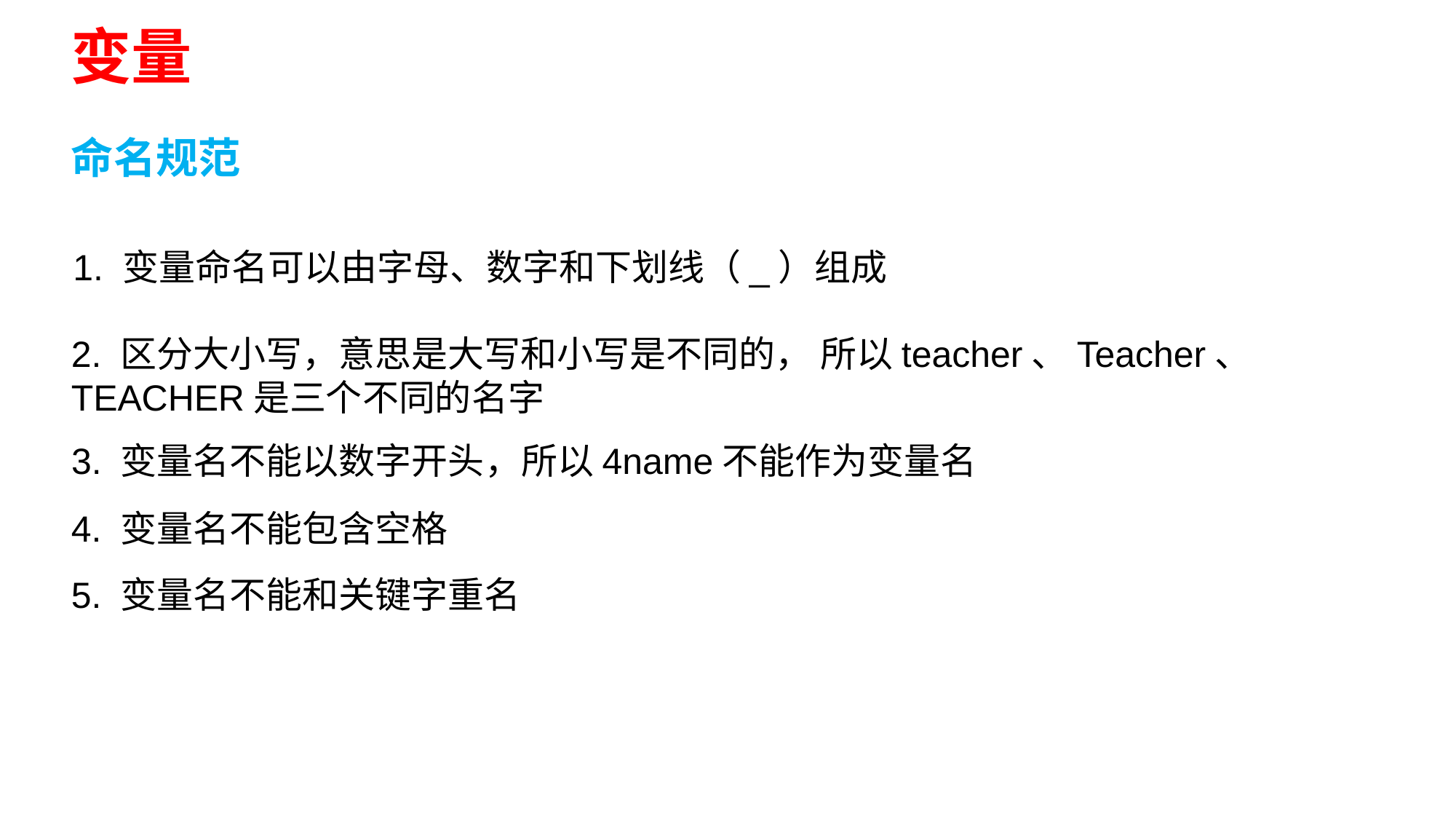

变量

命名规范
1. 变量命名可以由字母、数字和下划线（_）组成
2. 区分大小写，意思是大写和小写是不同的， 所以teacher、Teacher、TEACHER是三个不同的名字
3. 变量名不能以数字开头，所以4name不能作为变量名
4. 变量名不能包含空格
5. 变量名不能和关键字重名